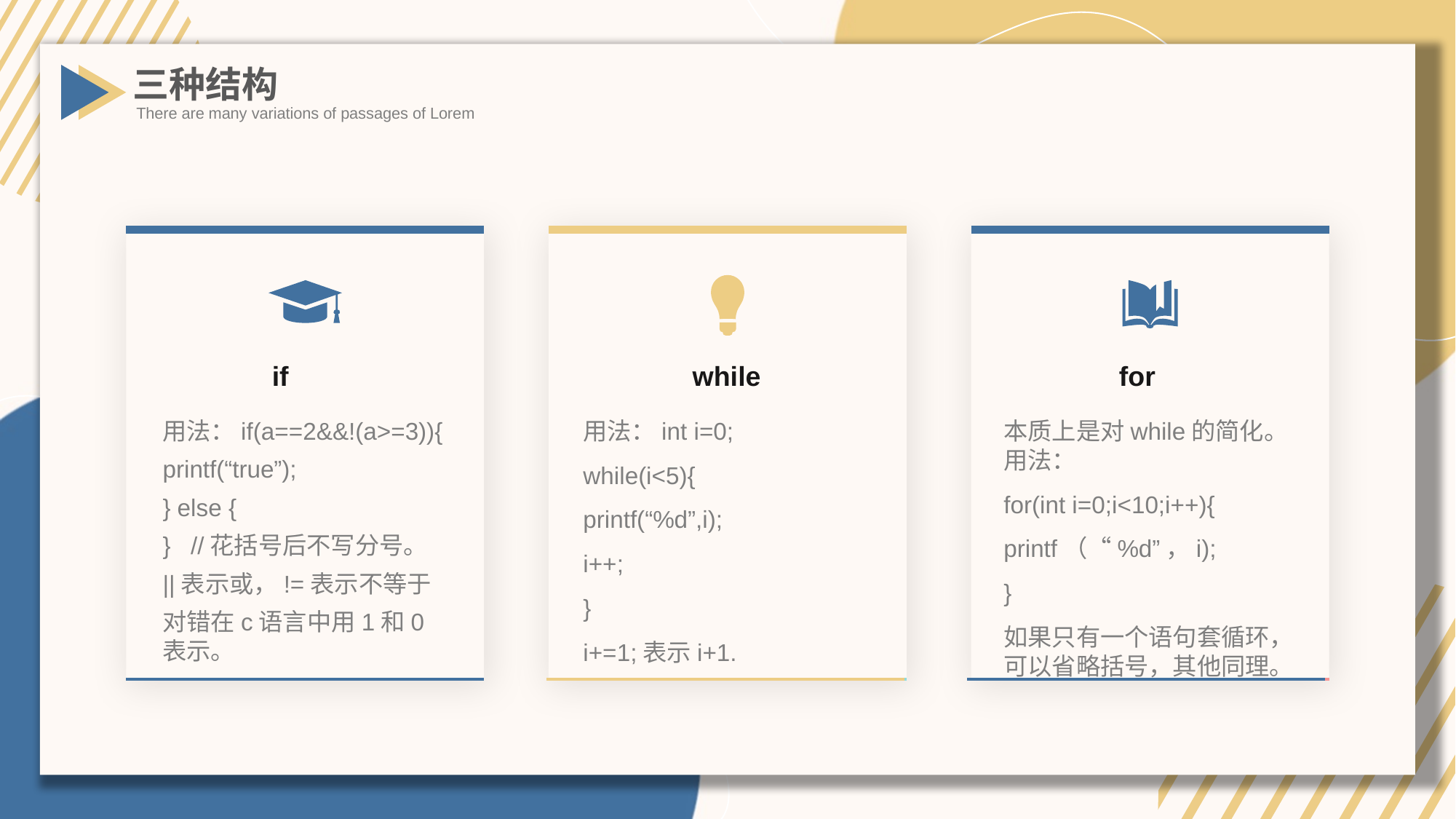

三种结构

There are many variations of passages of Lorem

        if
  while
  for

用法：if(a==2&&!(a>=3)){
printf(“true”);
} else {
}   //花括号后不写分号。
||表示或，!=表示不等于
对错在c语言中用1和0表示。
用法：int i=0;
while(i<5){
printf(“%d”,i);
i++;
}
i+=1;表示i+1.
本质上是对while的简化。用法：
for(int i=0;i<10;i++){
printf（“%d”，i);
}
如果只有一个语句套循环，可以省略括号，其他同理。